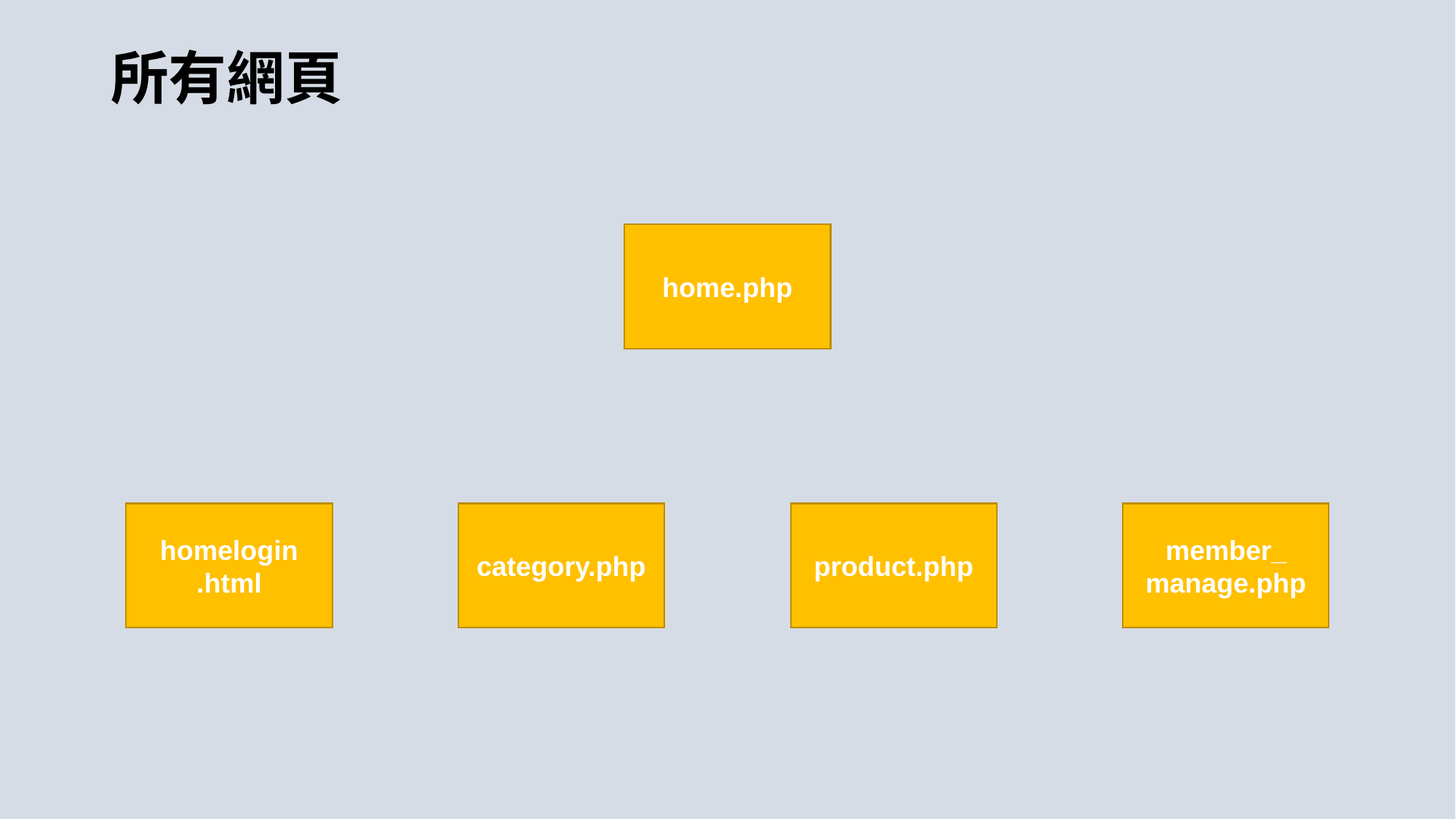

所有網頁
select
home.php
insert
update
homelogin
.html
category.php
product.php
member_
manage.php
delete